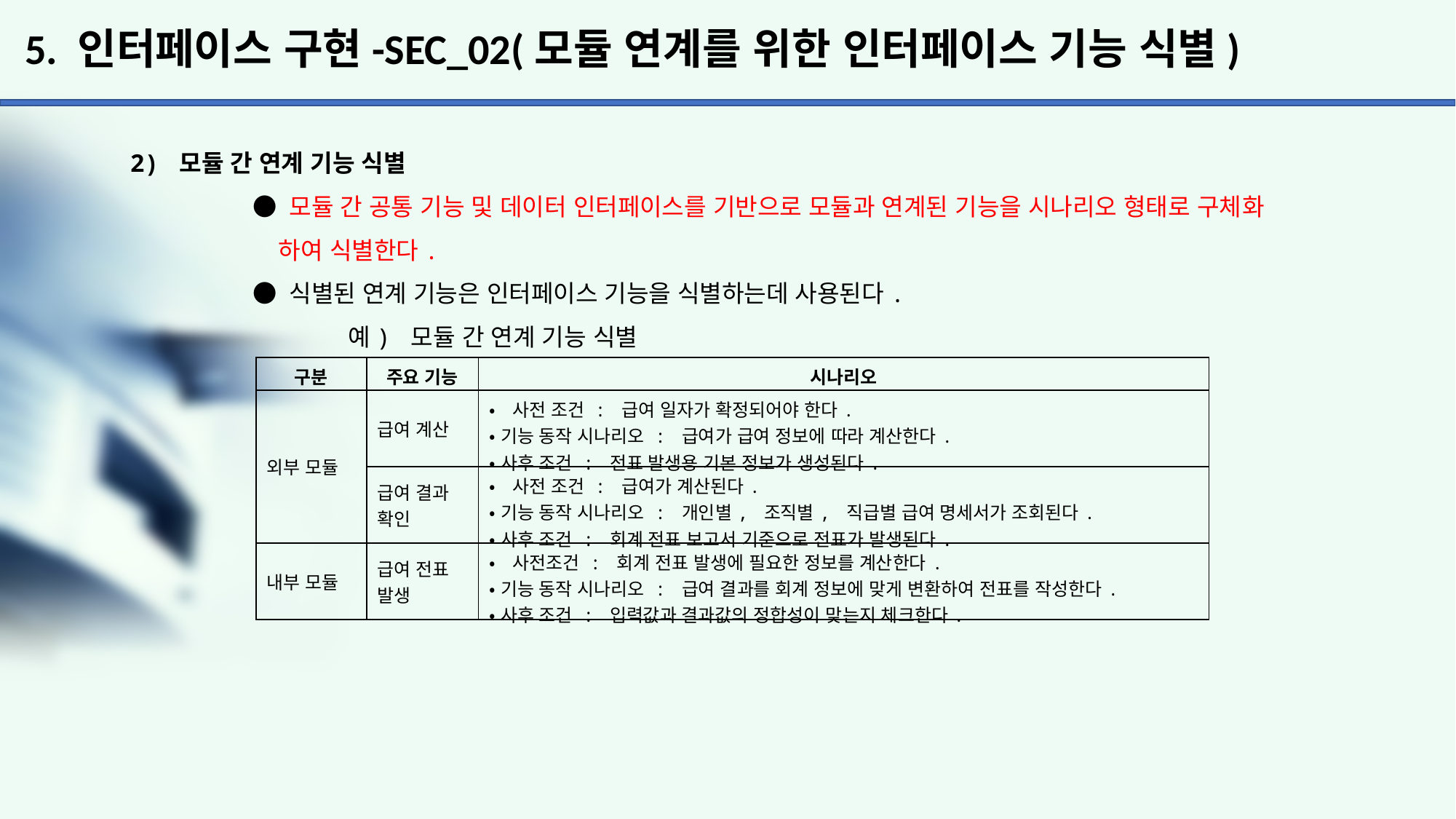

# 5. 인터페이스 구현-SEC_02(모듈 연계를 위한 인터페이스 기능 식별)
2) 모듈 간 연계 기능 식별
	  ● 모듈 간 공통 기능 및 데이터 인터페이스를 기반으로 모듈과 연계된 기능을 시나리오 형태로 구체화
	     하여 식별한다.
	  ● 식별된 연계 기능은 인터페이스 기능을 식별하는데 사용된다.
		예) 모듈 간 연계 기능 식별
| 구분 | 주요 기능 | 시나리오 |
| --- | --- | --- |
| 외부 모듈 | 급여 계산 | •사전 조건 : 급여 일자가 확정되어야 한다. •기능 동작 시나리오 : 급여가 급여 정보에 따라 계산한다. •사후 조건 : 전표 발생용 기본 정보가 생성된다. |
|  | 급여 결과 확인 | •사전 조건 : 급여가 계산된다. •기능 동작 시나리오 : 개인별, 조직별, 직급별 급여 명세서가 조회된다. •사후 조건 : 회계 전표 보고서 기준으로 전표가 발생된다. |
| 내부 모듈 | 급여 전표 발생 | •사전조건 : 회계 전표 발생에 필요한 정보를 계산한다. •기능 동작 시나리오 : 급여 결과를 회계 정보에 맞게 변환하여 전표를 작성한다. •사후 조건 : 입력값과 결과값의 정합성이 맞는지 체크한다. |